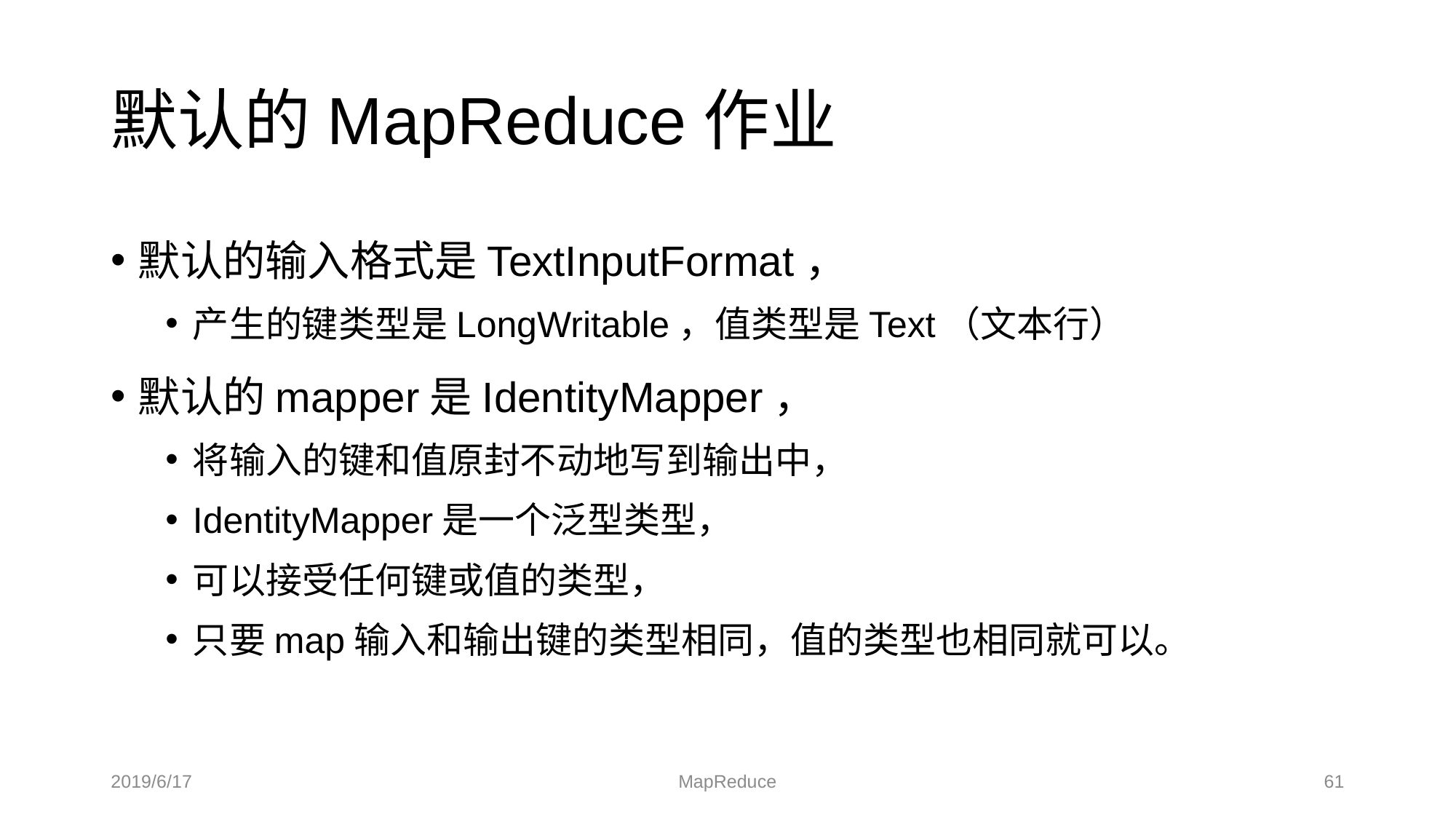

# 默认的MapReduce作业
默认的输入格式是TextInputFormat，
产生的键类型是LongWritable，值类型是Text（文本行）
默认的mapper是IdentityMapper，
将输入的键和值原封不动地写到输出中，
IdentityMapper是一个泛型类型，
可以接受任何键或值的类型，
只要map输入和输出键的类型相同，值的类型也相同就可以。

2019/6/17
MapReduce
61